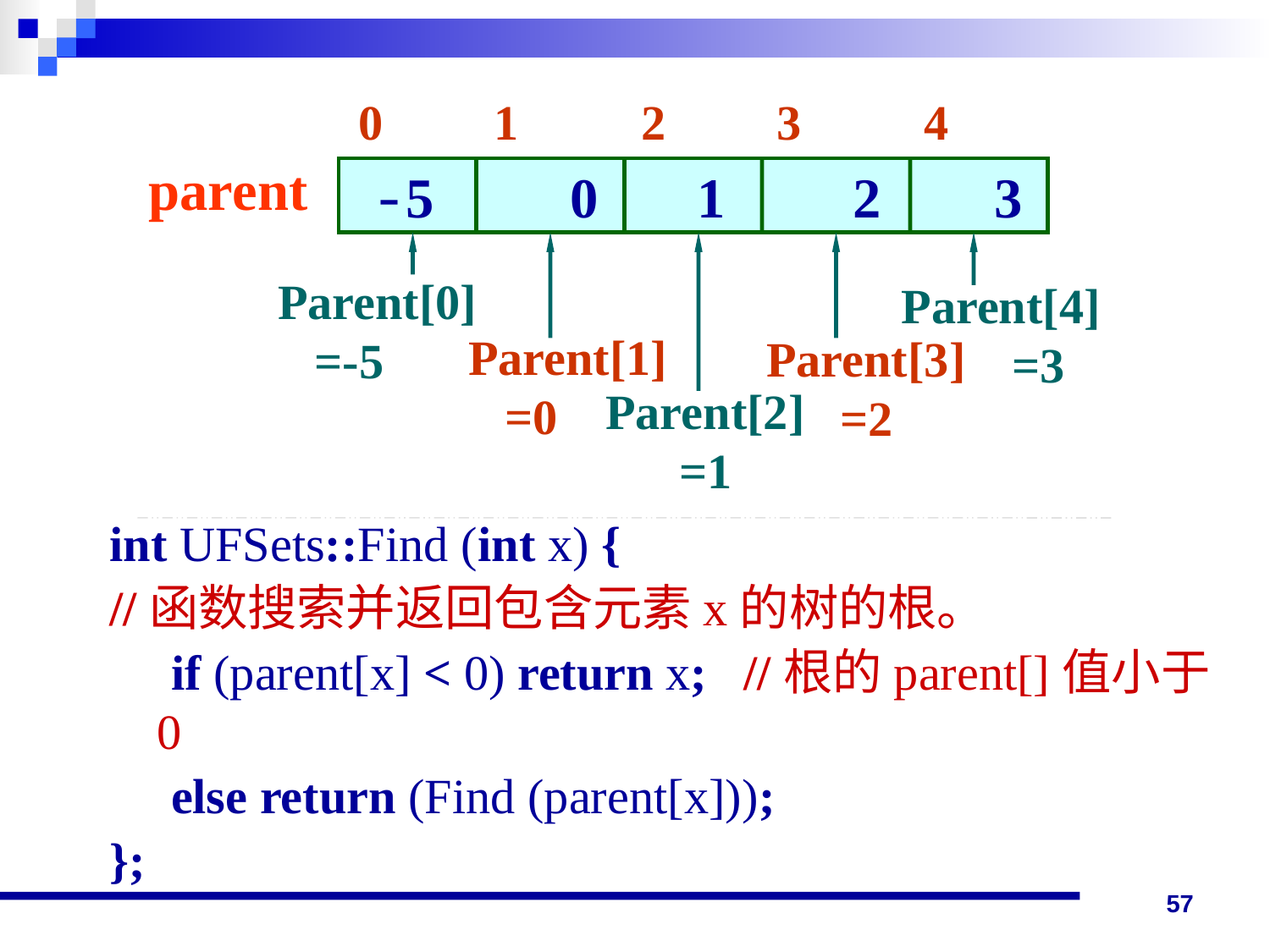

0         1          2         3          4
parent
  -5    0       1         2        3

Parent[0]
   =-5
Parent[4]
         =3
Parent[1]
   =0
Parent[3]
      =2
Parent[2]
      =1

int UFSets::Find (int x) {
//函数搜索并返回包含元素x的树的根。
     if (parent[x] < 0) return x;   //根的parent[]值小于0
     else return (Find (parent[x]));
};
57